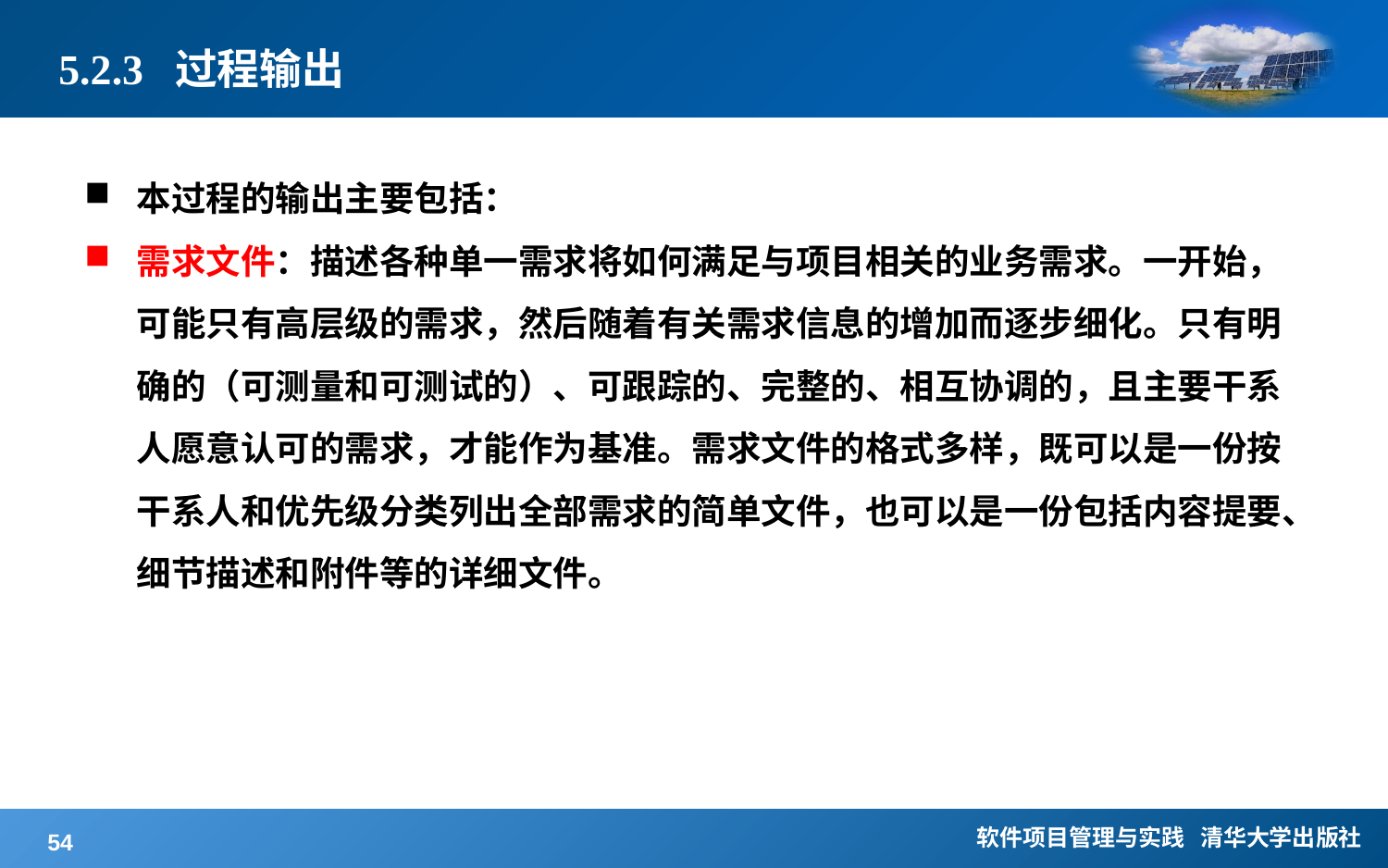

# 5.2.3  过程输出
本过程的输出主要包括：
需求文件：描述各种单一需求将如何满足与项目相关的业务需求。一开始，可能只有高层级的需求，然后随着有关需求信息的增加而逐步细化。只有明确的（可测量和可测试的）、可跟踪的、完整的、相互协调的，且主要干系人愿意认可的需求，才能作为基准。需求文件的格式多样，既可以是一份按干系人和优先级分类列出全部需求的简单文件，也可以是一份包括内容提要、细节描述和附件等的详细文件。